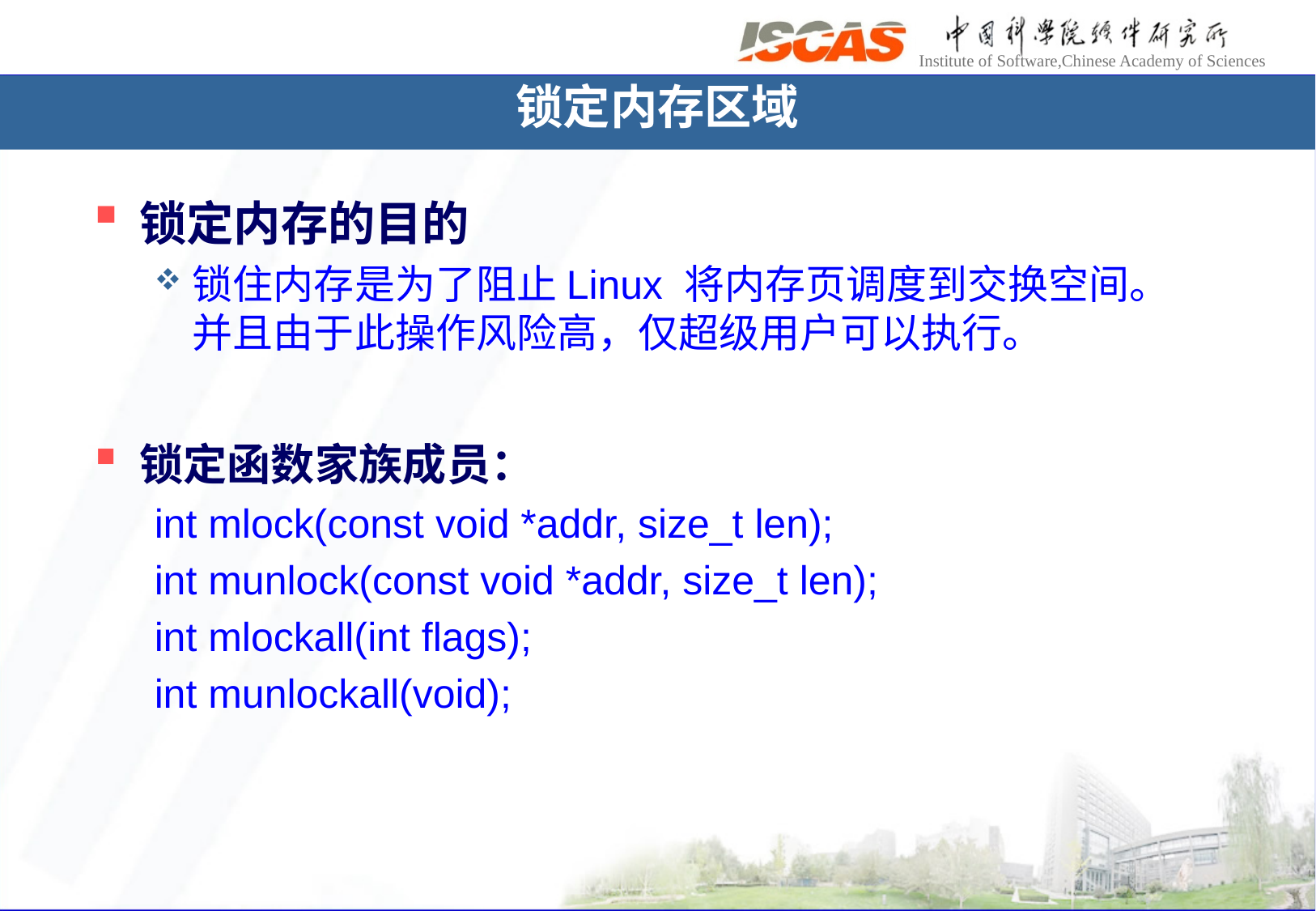

锁定内存区域

锁定内存的目的
锁住内存是为了阻止Linux 将内存页调度到交换空间。并且由于此操作风险高，仅超级用户可以执行。

锁定函数家族成员：
int mlock(const void *addr, size_t len);
int munlock(const void *addr, size_t len);
int mlockall(int flags);
int munlockall(void);